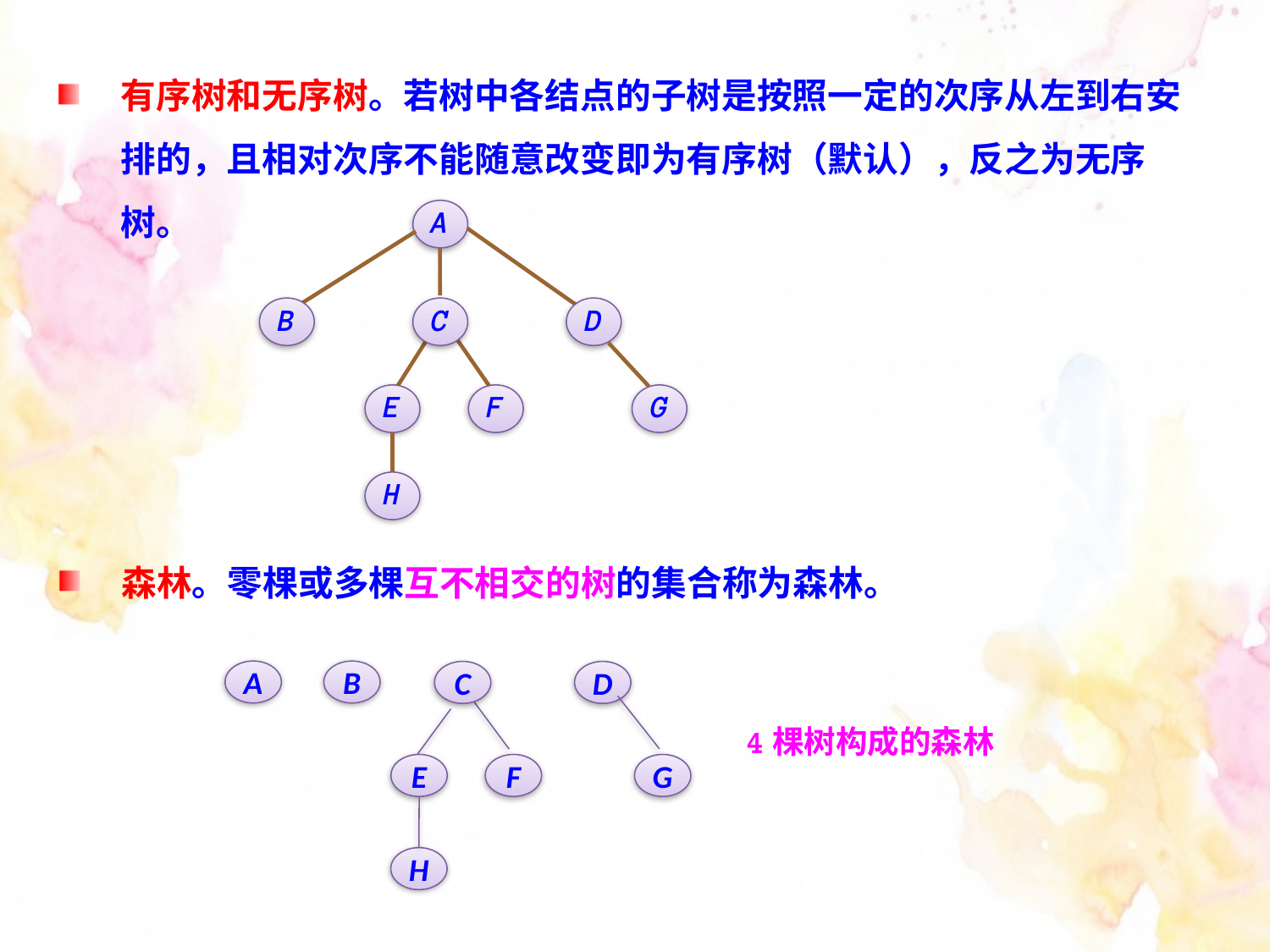

有序树和无序树。若树中各结点的子树是按照一定的次序从左到右安排的，且相对次序不能随意改变即为有序树（默认），反之为无序树。
A

B
C
D

E
F
G
H
森林。零棵或多棵互不相交的树的集合称为森林。
A
B
C
D

4棵树构成的森林
E
F
G
H